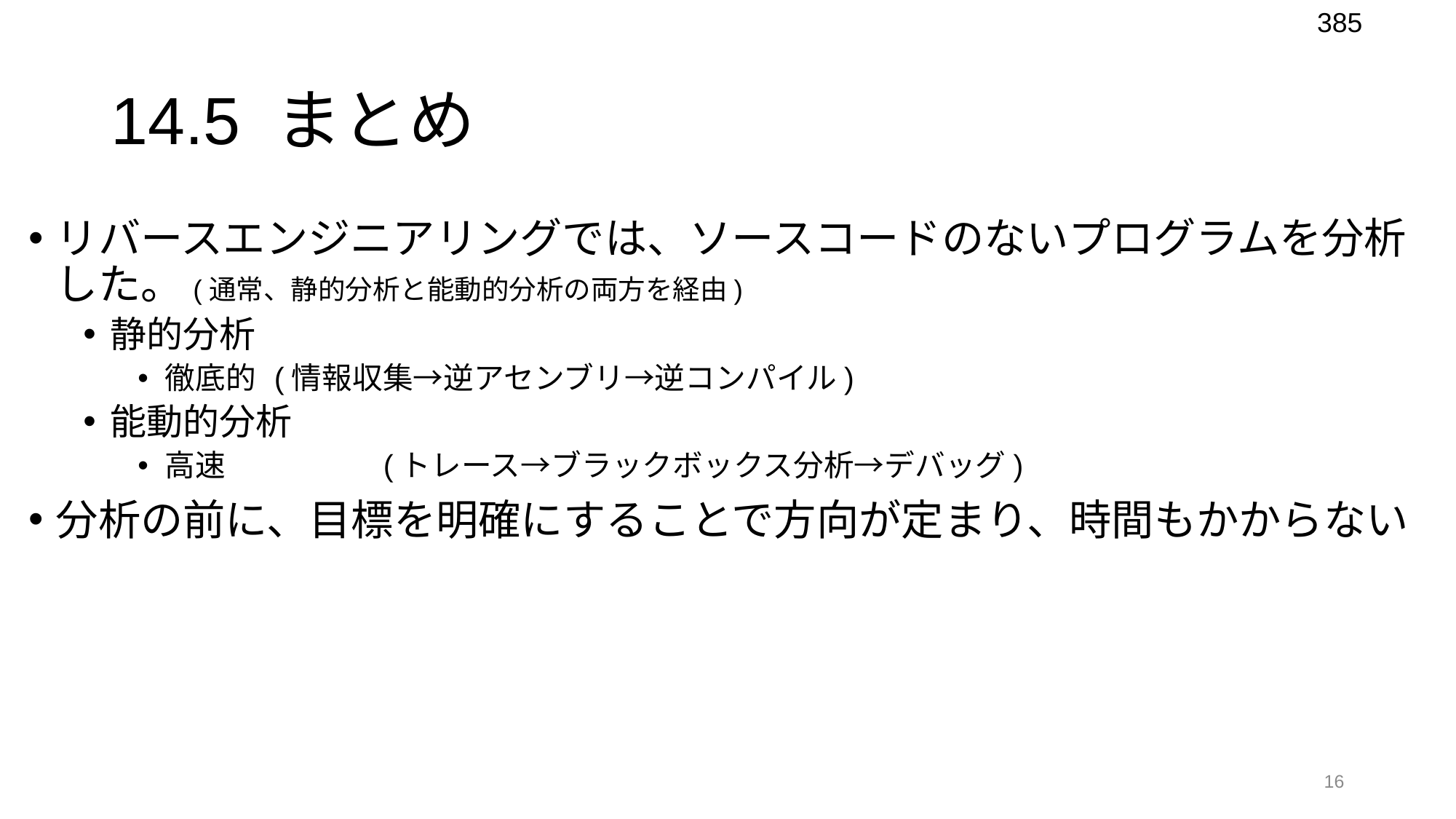

385
# 14.5 まとめ
リバースエンジニアリングでは、ソースコードのないプログラムを分析した。(通常、静的分析と能動的分析の両方を経由)
静的分析
徹底的	(情報収集→逆アセンブリ→逆コンパイル)
能動的分析
高速		(トレース→ブラックボックス分析→デバッグ)
分析の前に、目標を明確にすることで方向が定まり、時間もかからない

16